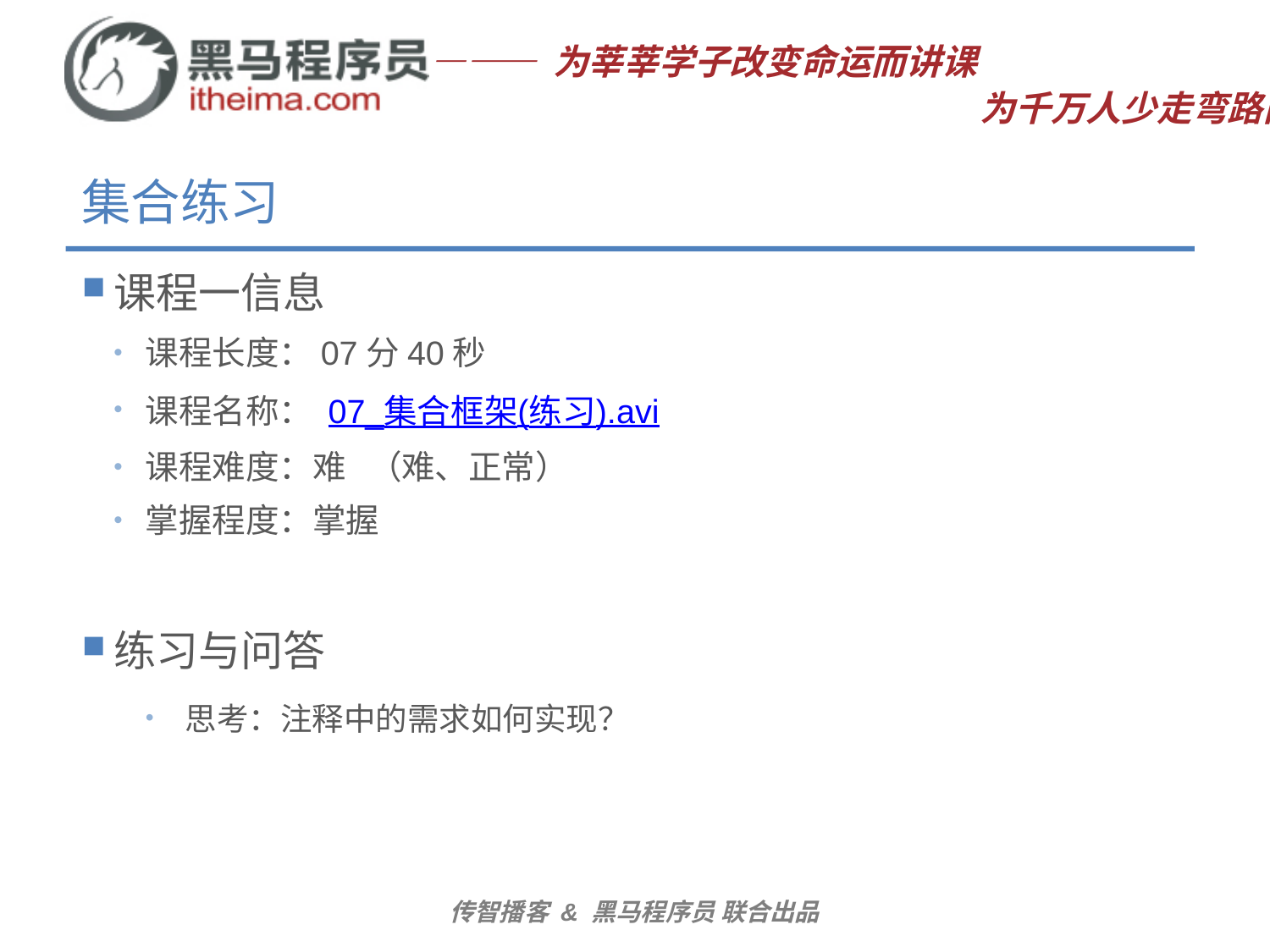

# 集合练习
课程一信息
课程长度：07分40秒
课程名称： 07_集合框架(练习).avi
课程难度：难   （难、正常）
掌握程度：掌握

练习与问答
思考：注释中的需求如何实现？